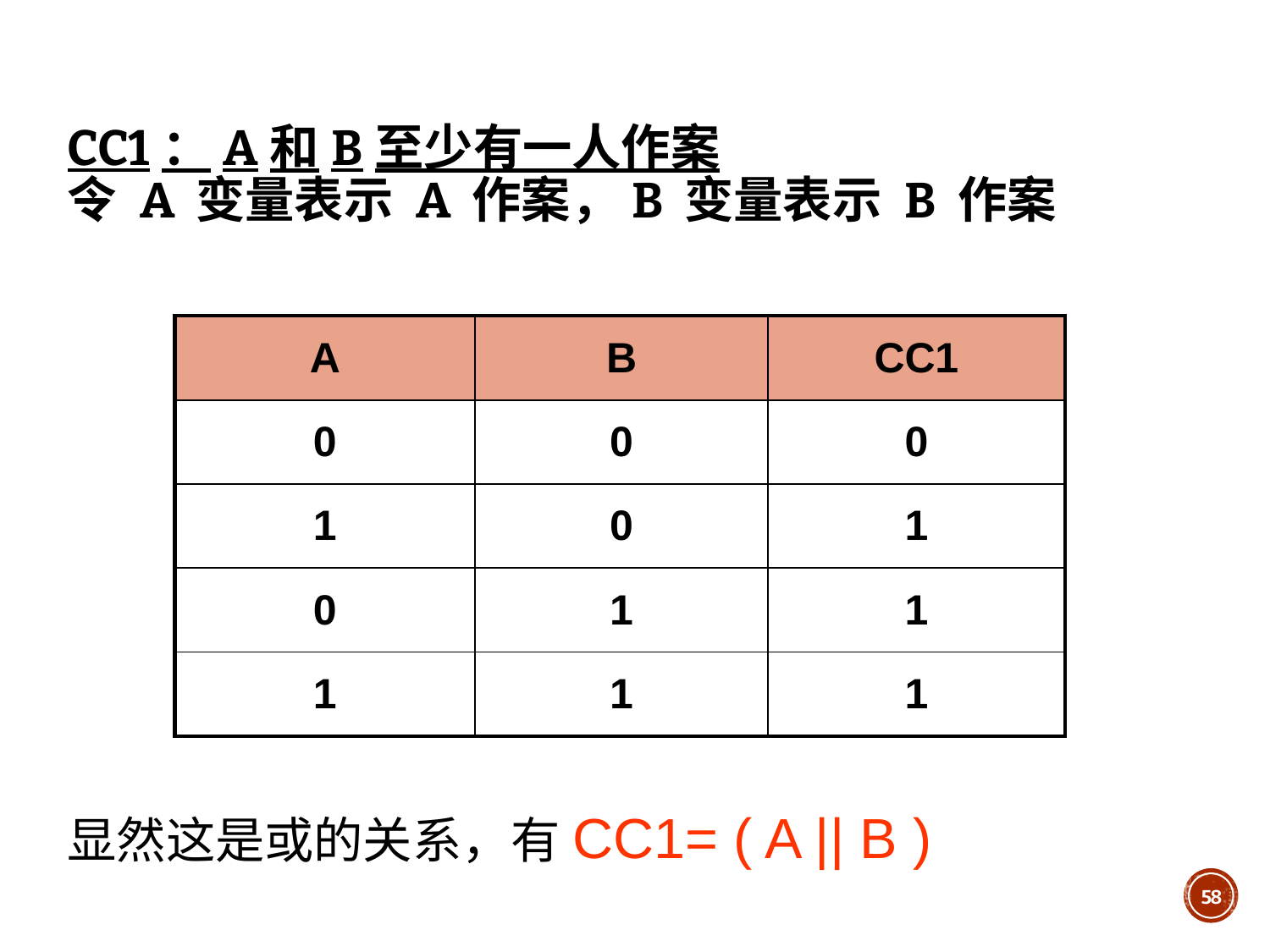

CC1：A和B至少有一人作案
令 A 变量表示 A 作案，B 变量表示 B 作案

| A | B | CC1 |
| --- | --- | --- |
| 0 | 0 | 0 |
| 1 | 0 | 1 |
| 0 | 1 | 1 |
| 1 | 1 | 1 |
显然这是或的关系，有CC1= ( A || B )
58